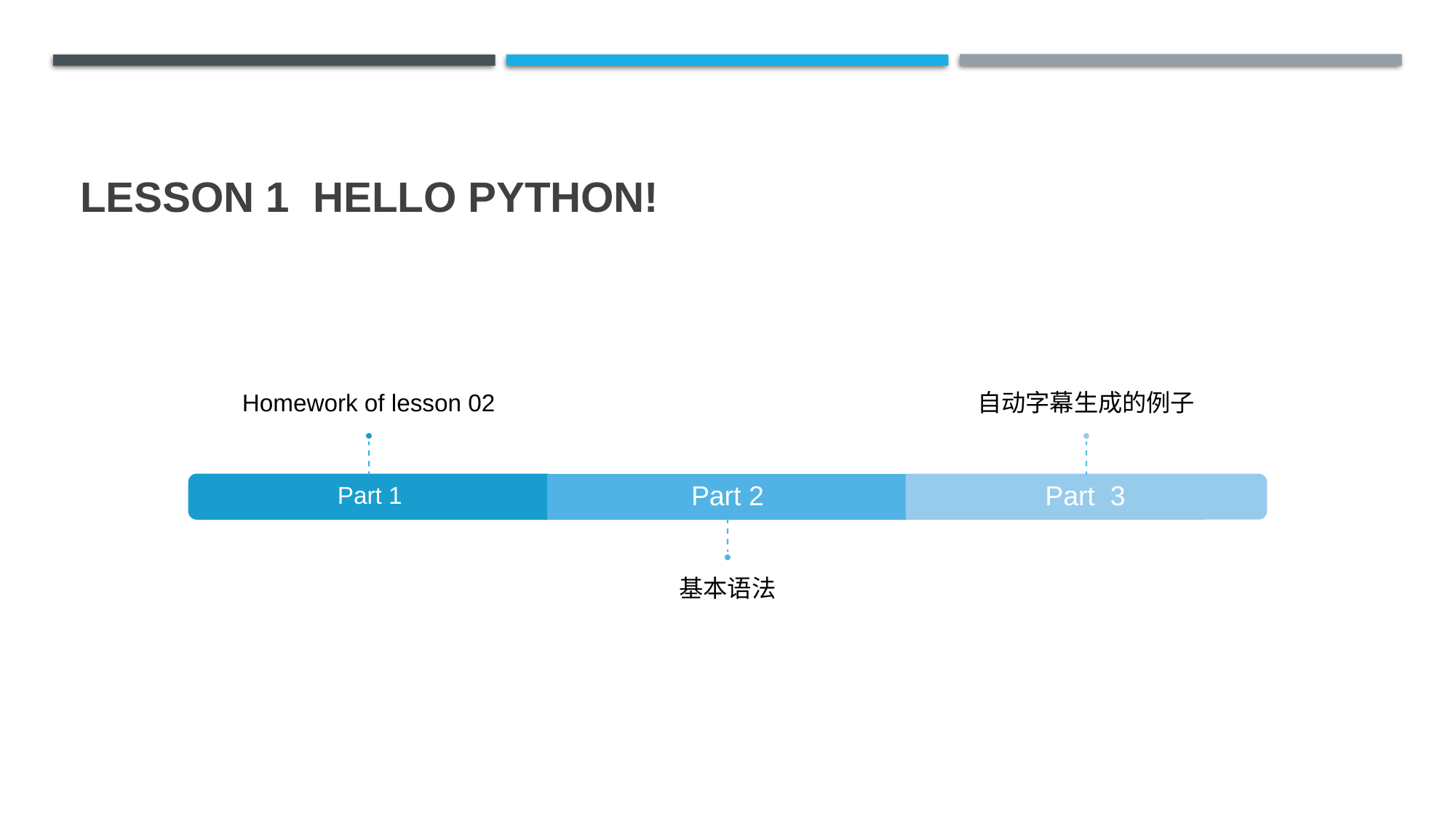

# Lesson 1  Hello python!
Part 1
Homework of lesson 02
Part 2
基本语法
Part  3
自动字幕生成的例子